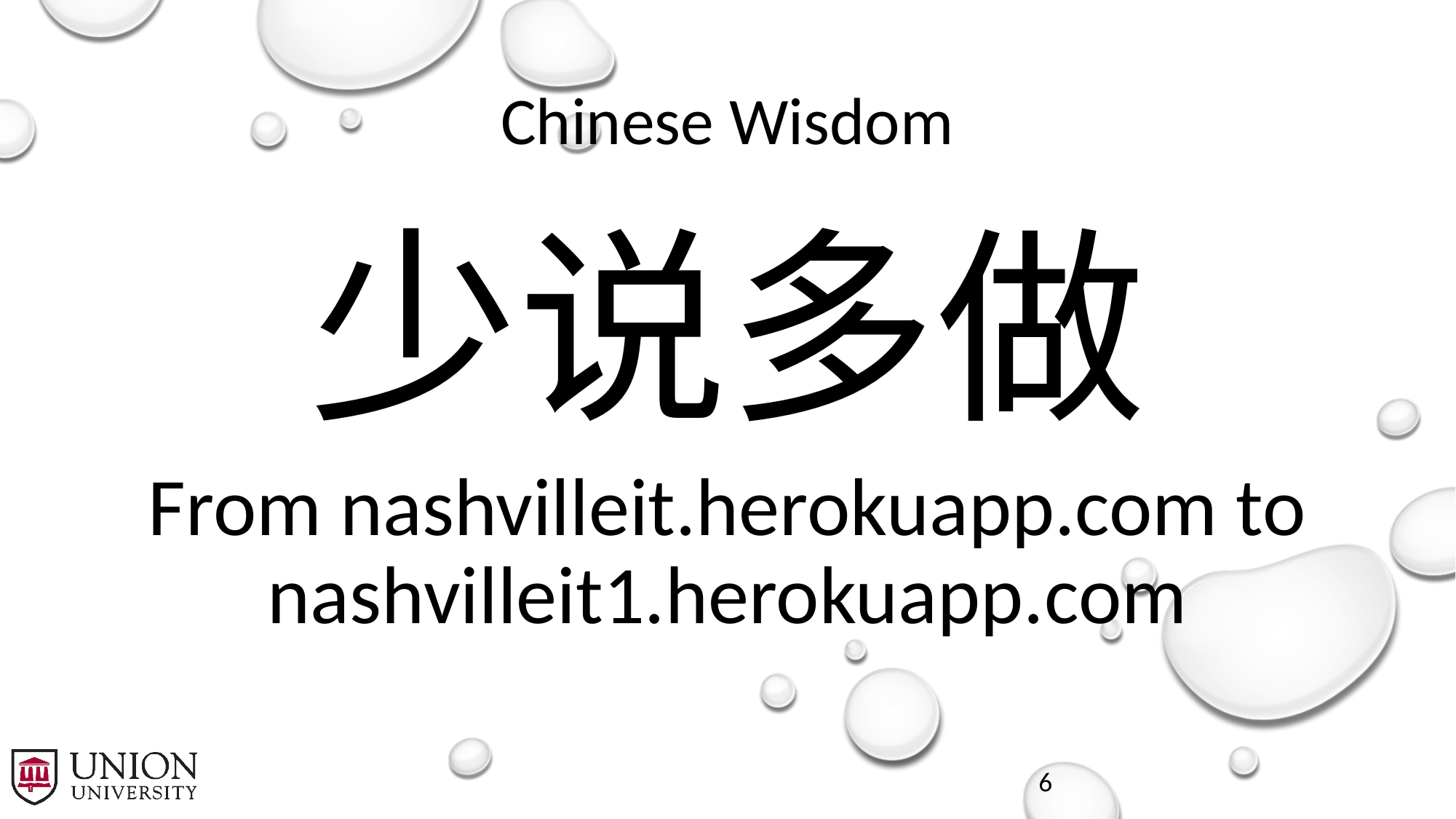

# Chinese Wisdom
少说多做
From nashvilleit.herokuapp.com to nashvilleit1.herokuapp.com
6